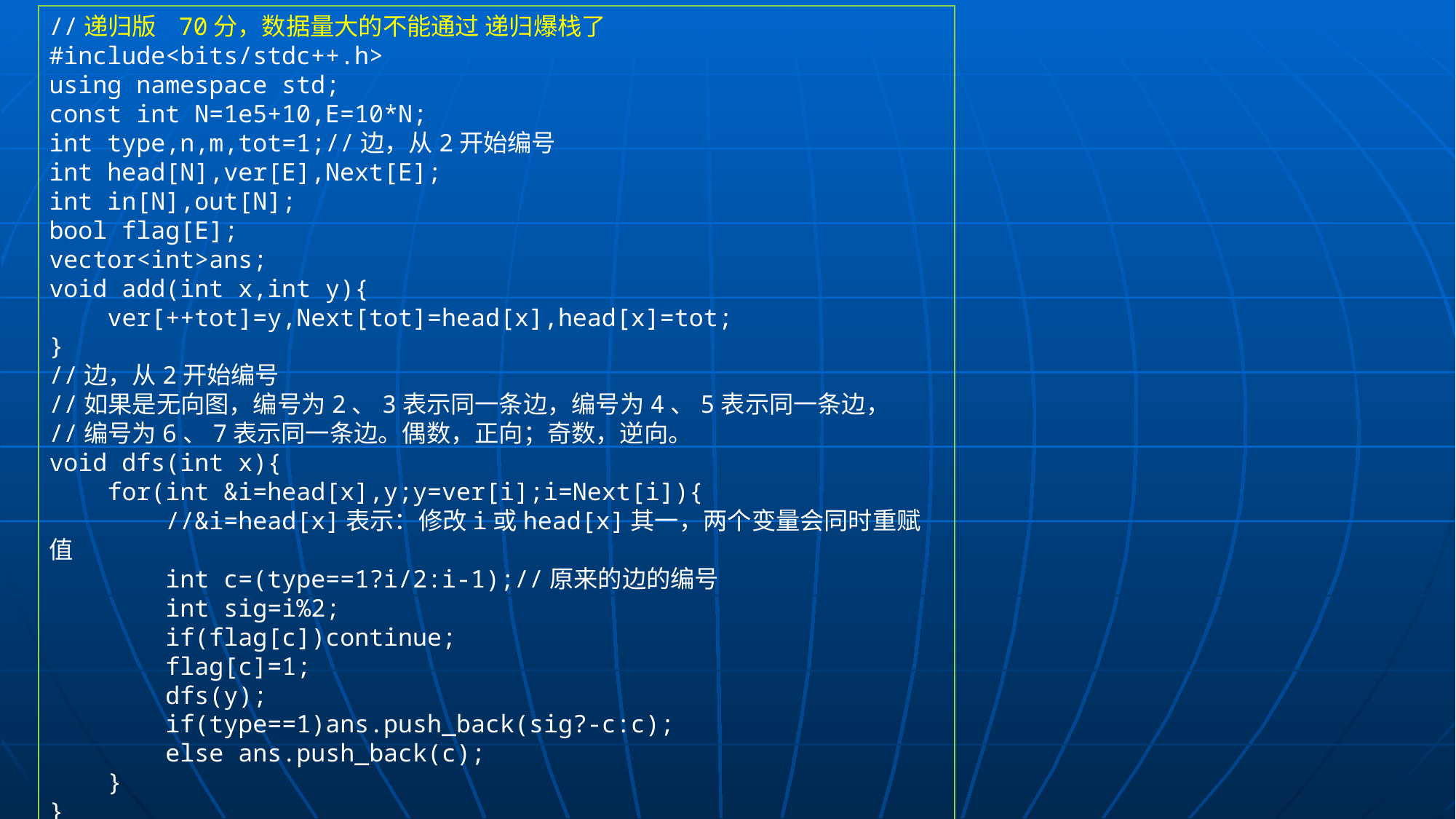

//递归版   70分，数据量大的不能通过 递归爆栈了
#include<bits/stdc++.h>
using namespace std;
const int N=1e5+10,E=10*N;
int type,n,m,tot=1;//边，从2开始编号
int head[N],ver[E],Next[E];
int in[N],out[N];
bool flag[E];
vector<int>ans;
void add(int x,int y){
    ver[++tot]=y,Next[tot]=head[x],head[x]=tot;
}
//边，从2开始编号
//如果是无向图，编号为2、3表示同一条边，编号为4、5表示同一条边，
//编号为6、7表示同一条边。偶数，正向；奇数，逆向。
void dfs(int x){
    for(int &i=head[x],y;y=ver[i];i=Next[i]){
        //&i=head[x]表示：修改i或head[x]其一，两个变量会同时重赋值
        int c=(type==1?i/2:i-1);//原来的边的编号
        int sig=i%2;
        if(flag[c])continue;
        flag[c]=1;
        dfs(y);
        if(type==1)ans.push_back(sig?-c:c);
        else ans.push_back(c);
    }
}